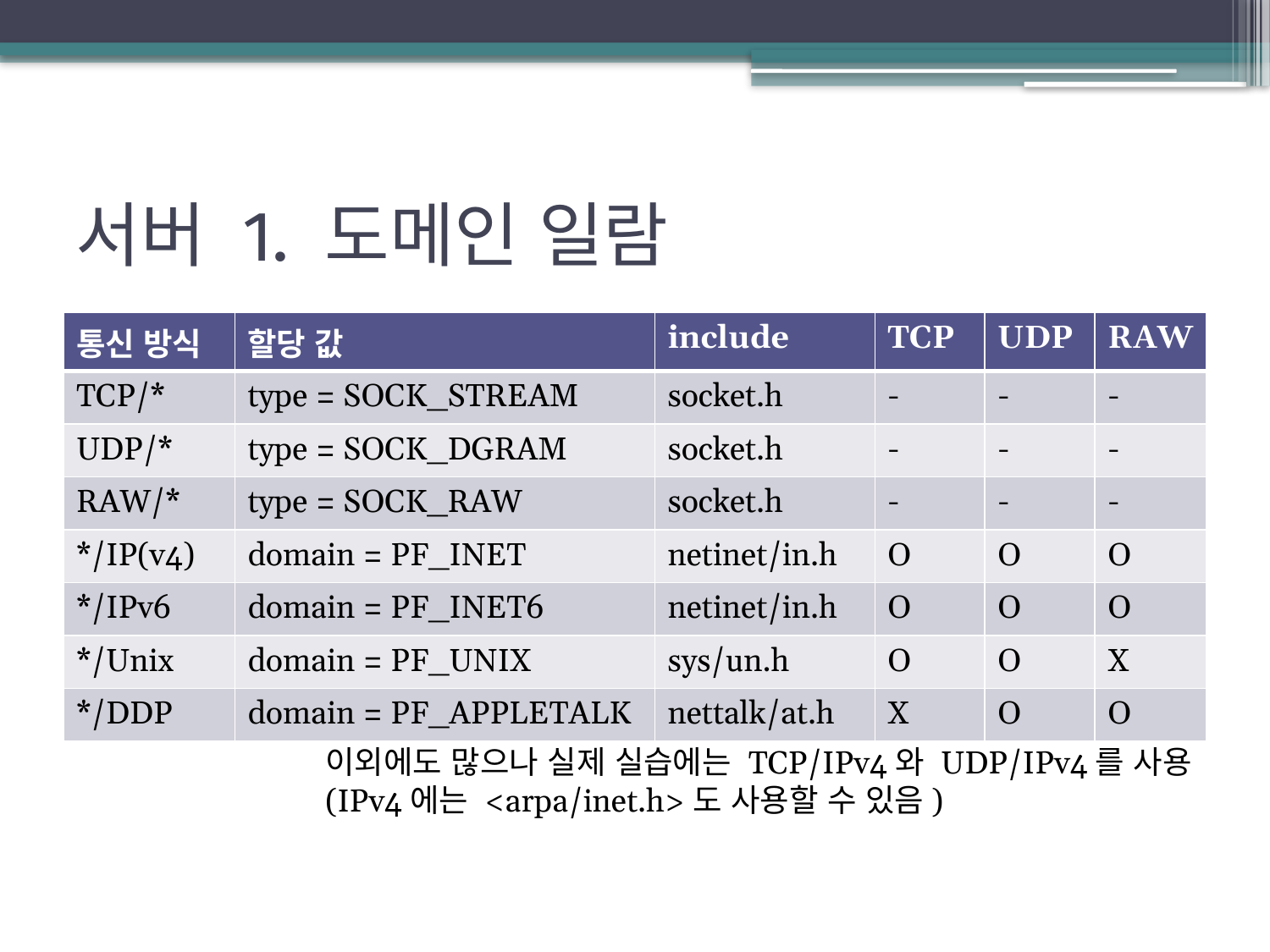

# 서버 1. 도메인 일람
| 통신 방식 | 할당 값 | include | TCP | UDP | RAW |
| --- | --- | --- | --- | --- | --- |
| TCP/\* | type = SOCK\_STREAM | socket.h | - | - | - |
| UDP/\* | type = SOCK\_DGRAM | socket.h | - | - | - |
| RAW/\* | type = SOCK\_RAW | socket.h | - | - | - |
| \*/IP(v4) | domain = PF\_INET | netinet/in.h | O | O | O |
| \*/IPv6 | domain = PF\_INET6 | netinet/in.h | O | O | O |
| \*/Unix | domain = PF\_UNIX | sys/un.h | O | O | X |
| \*/DDP | domain = PF\_APPLETALK | nettalk/at.h | X | O | O |
이외에도 많으나 실제 실습에는 TCP/IPv4와 UDP/IPv4를 사용
(IPv4에는 <arpa/inet.h>도 사용할 수 있음)